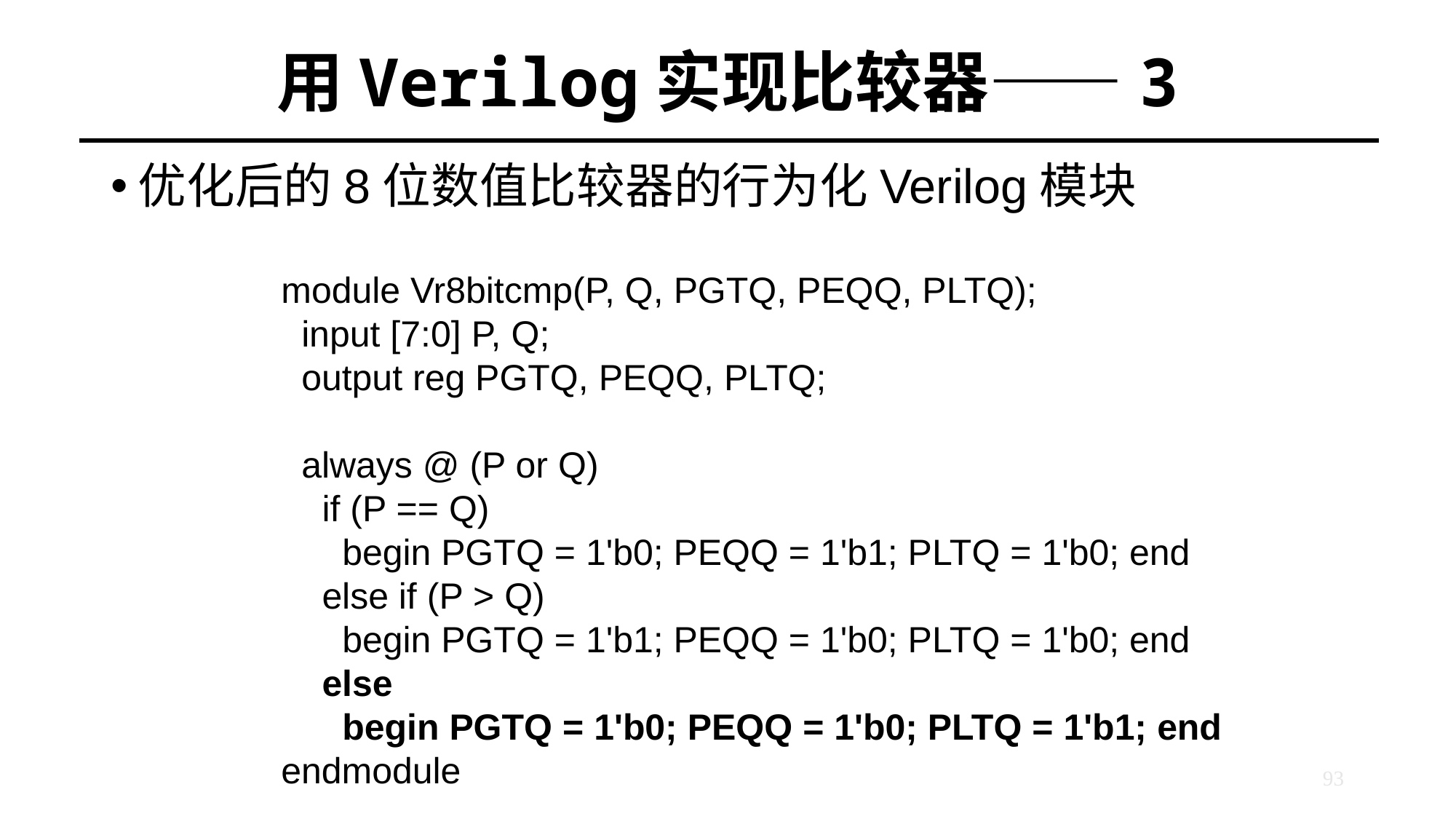

# 用Verilog实现比较器——3
优化后的8位数值比较器的行为化Verilog模块
module Vr8bitcmp(P, Q, PGTQ, PEQQ, PLTQ);
  input [7:0] P, Q;
  output reg PGTQ, PEQQ, PLTQ;

  always @ (P or Q)
    if (P == Q)
      begin PGTQ = 1'b0; PEQQ = 1'b1; PLTQ = 1'b0; end
    else if (P > Q)
      begin PGTQ = 1'b1; PEQQ = 1'b0; PLTQ = 1'b0; end
    else
      begin PGTQ = 1'b0; PEQQ = 1'b0; PLTQ = 1'b1; end
endmodule
93